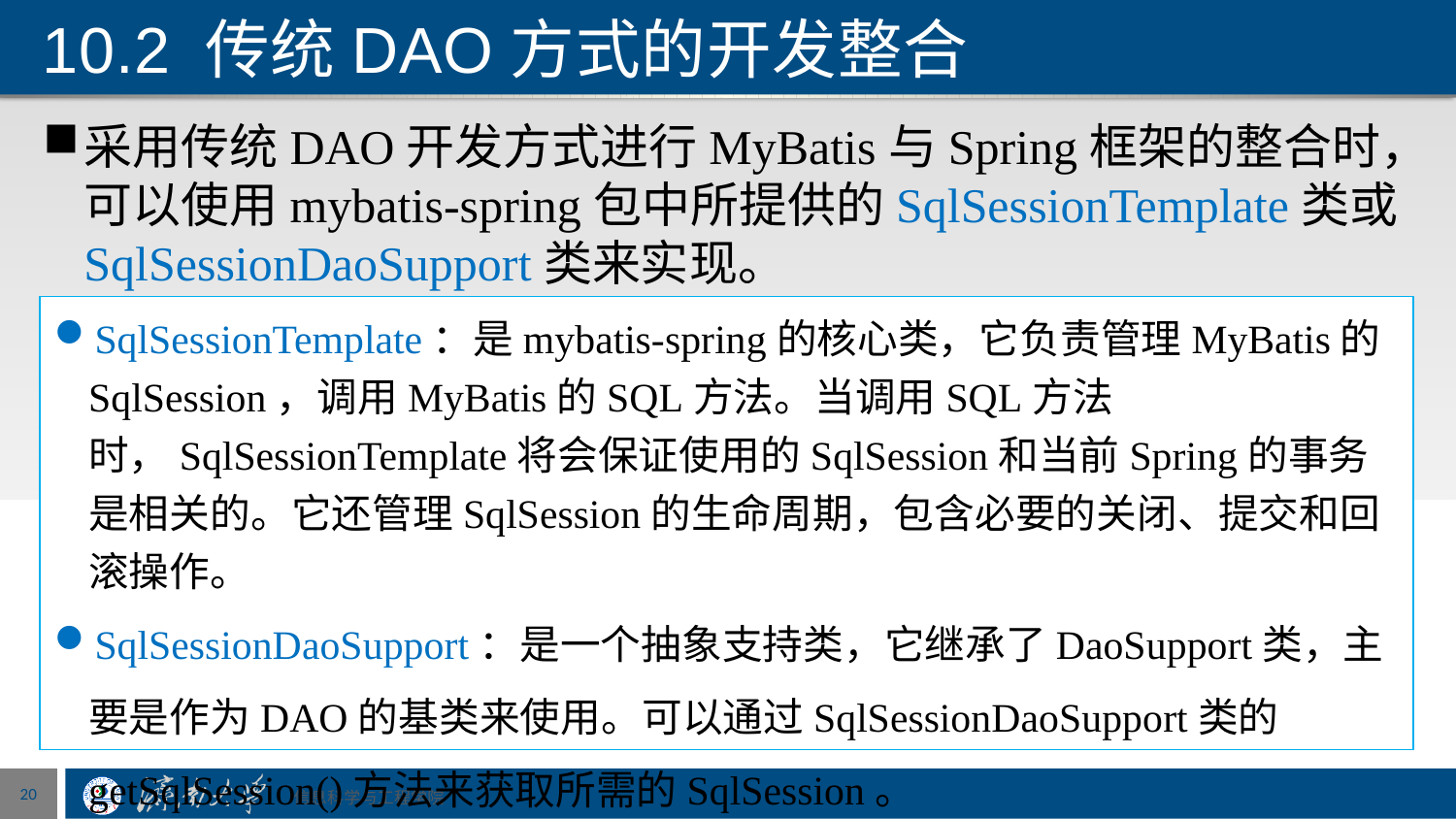

# 10.2 传统DAO方式的开发整合
采用传统DAO开发方式进行MyBatis与Spring框架的整合时，可以使用mybatis-spring包中所提供的SqlSessionTemplate类或SqlSessionDaoSupport类来实现。
SqlSessionTemplate：是mybatis-spring的核心类，它负责管理MyBatis的SqlSession，调用MyBatis的SQL方法。当调用SQL方法时，SqlSessionTemplate将会保证使用的SqlSession和当前Spring的事务是相关的。它还管理SqlSession的生命周期，包含必要的关闭、提交和回滚操作。
SqlSessionDaoSupport：是一个抽象支持类，它继承了DaoSupport类，主要是作为DAO的基类来使用。可以通过SqlSessionDaoSupport类的getSqlSession()方法来获取所需的SqlSession。